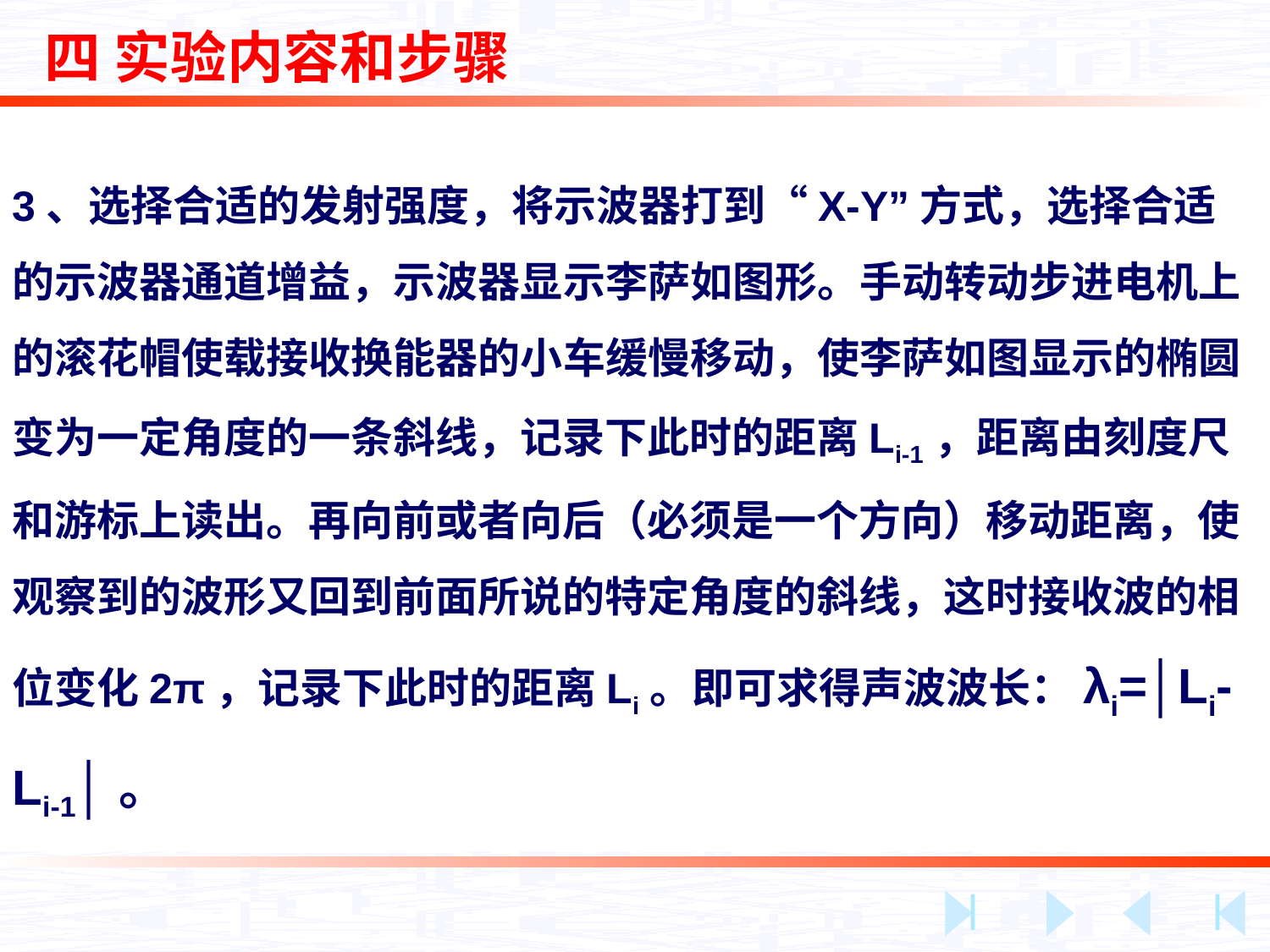

四 实验内容和步骤
3、选择合适的发射强度，将示波器打到“X-Y”方式，选择合适的示波器通道增益，示波器显示李萨如图形。手动转动步进电机上的滚花帽使载接收换能器的小车缓慢移动，使李萨如图显示的椭圆变为一定角度的一条斜线，记录下此时的距离Li-1，距离由刻度尺和游标上读出。再向前或者向后（必须是一个方向）移动距离，使观察到的波形又回到前面所说的特定角度的斜线，这时接收波的相位变化2π，记录下此时的距离Li。即可求得声波波长：λi=│Li-Li-1│。